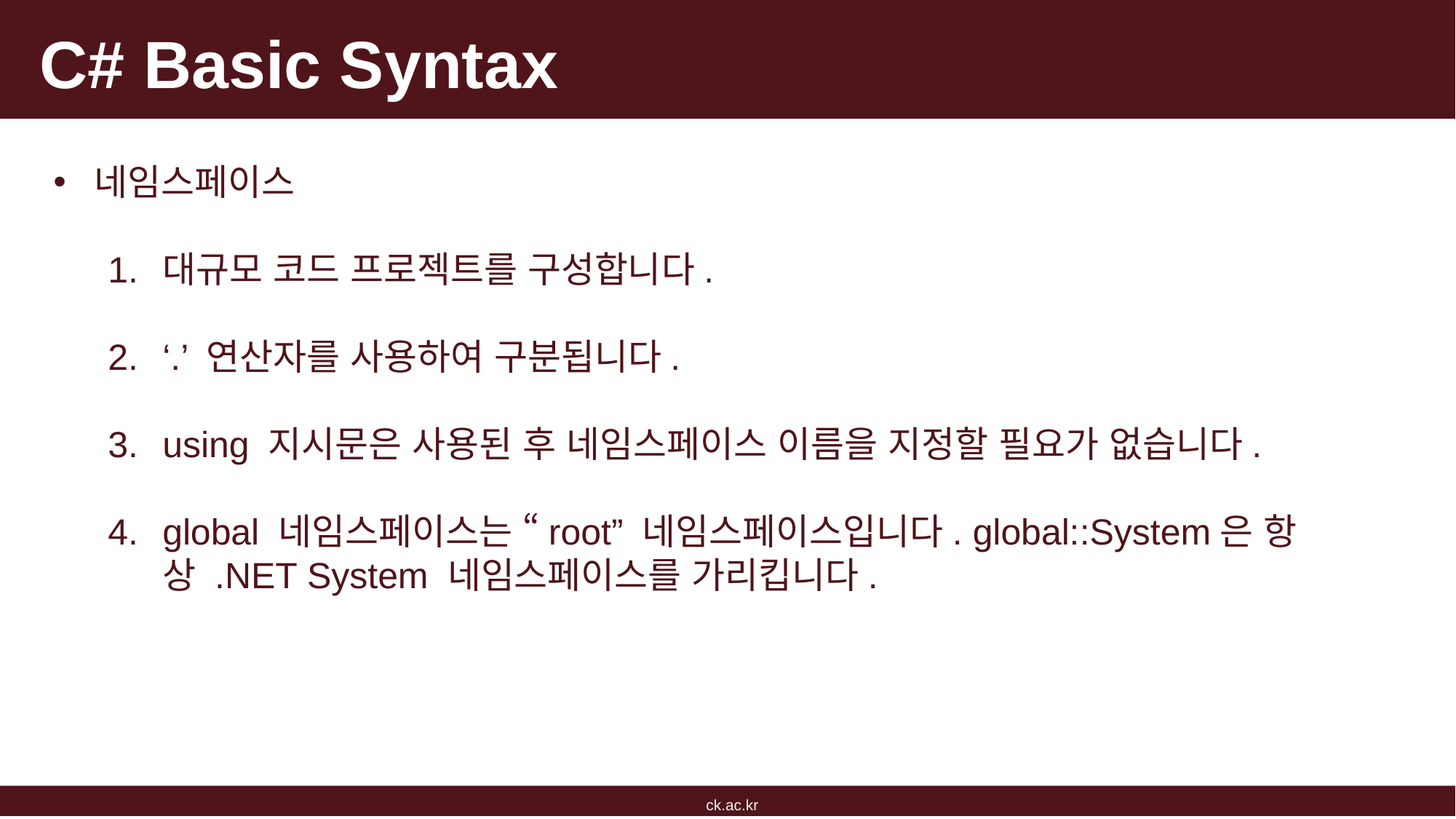

# C# Basic Syntax
네임스페이스

대규모 코드 프로젝트를 구성합니다.

‘.’ 연산자를 사용하여 구분됩니다.

using 지시문은 사용된 후 네임스페이스 이름을 지정할 필요가 없습니다.

global 네임스페이스는 “root” 네임스페이스입니다. global::System은 항상 .NET System 네임스페이스를 가리킵니다.
ck.ac.kr